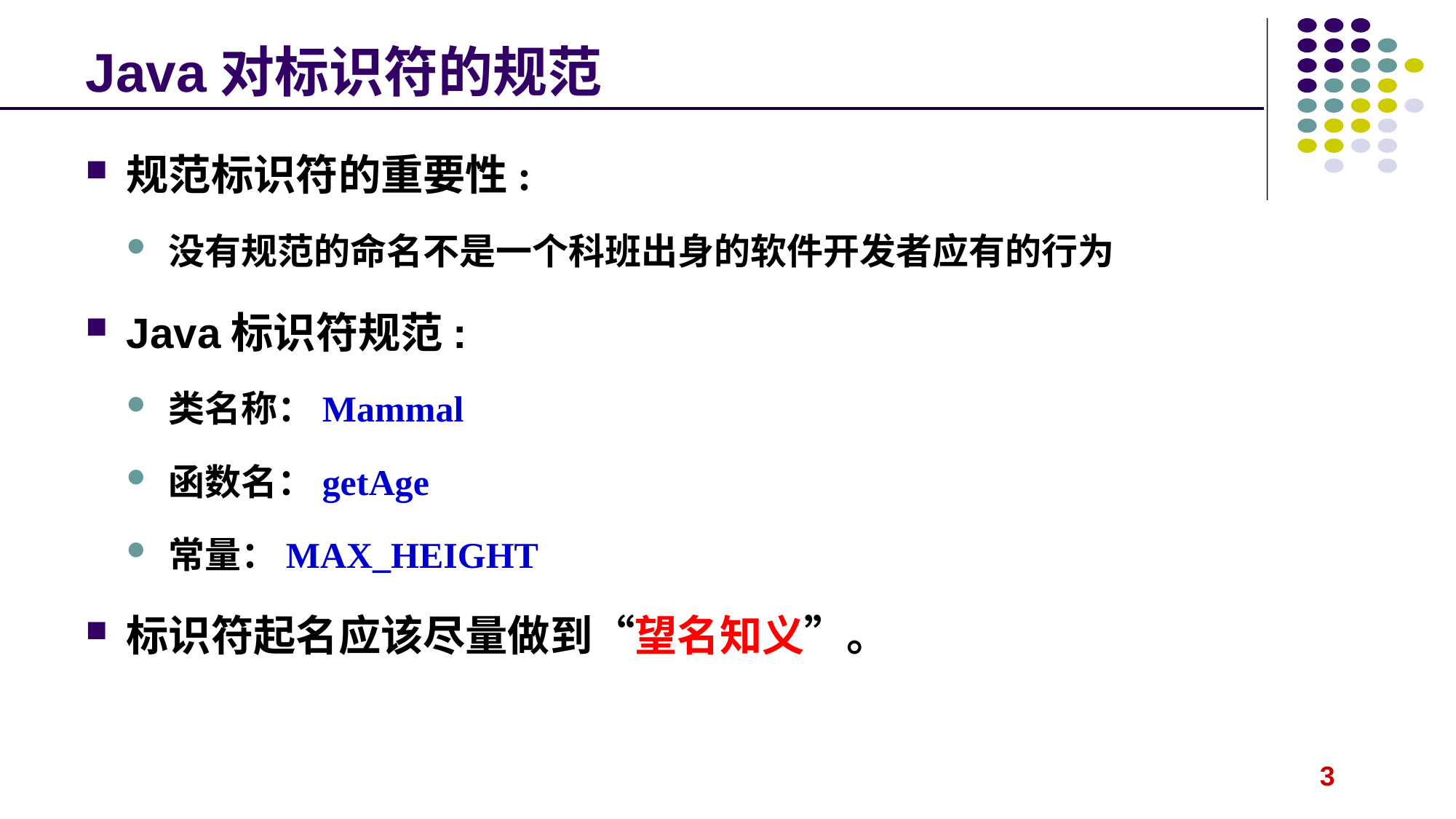

# Java对标识符的规范
规范标识符的重要性:
没有规范的命名不是一个科班出身的软件开发者应有的行为
Java标识符规范:
类名称：Mammal
函数名：getAge
常量：MAX_HEIGHT
标识符起名应该尽量做到“望名知义”。